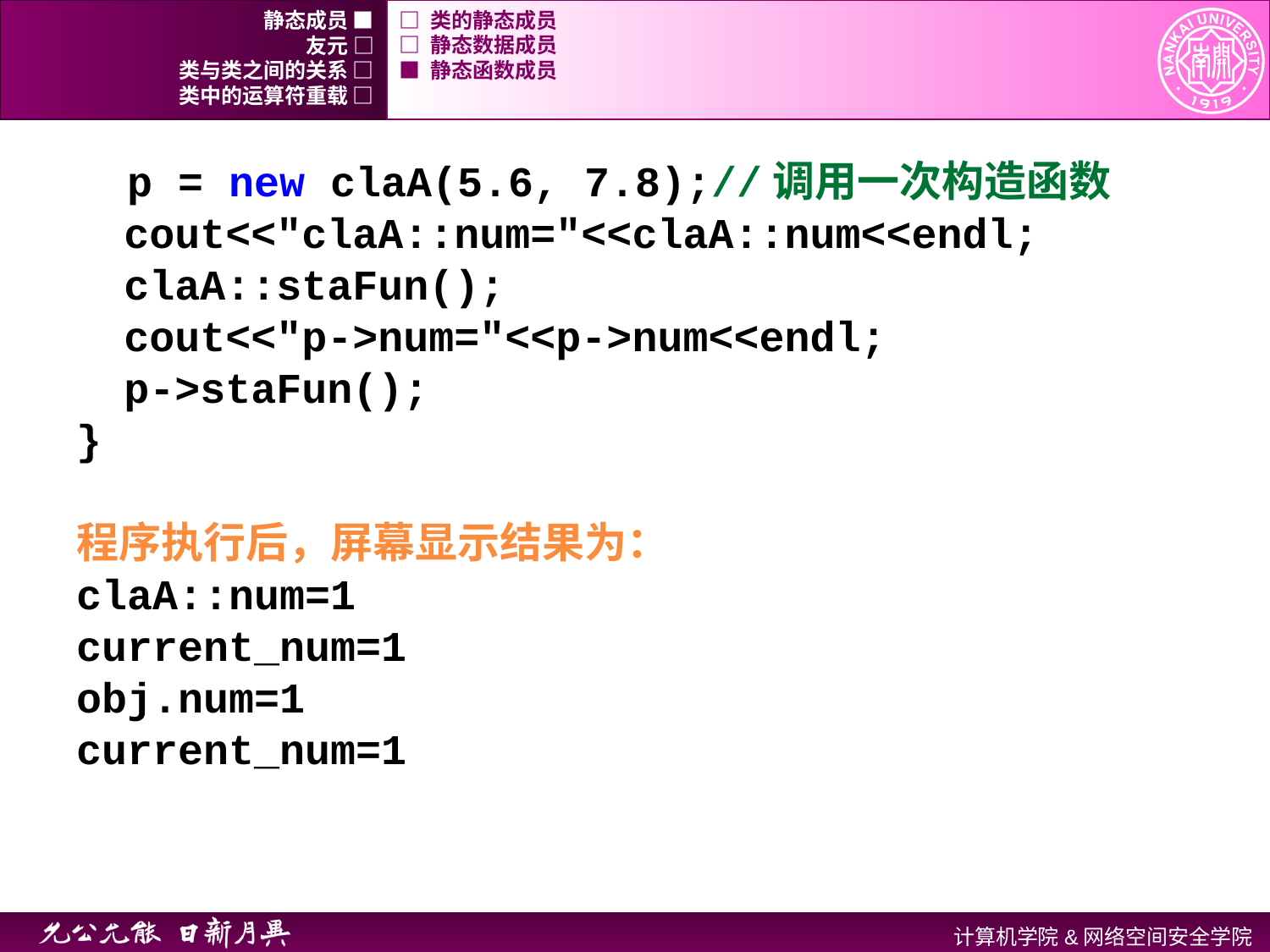

静态成员 ■
□ 类的静态成员
友元 □
□ 静态数据成员
类与类之间的关系 □
■ 静态函数成员
类中的运算符重载 □

  p = new claA(5.6, 7.8);//调用一次构造函数
	cout<<"claA::num="<<claA::num<<endl;
	claA::staFun();
	cout<<"p->num="<<p->num<<endl;
	p->staFun();
}

程序执行后，屏幕显示结果为：
claA::num=1
current_num=1
obj.num=1
current_num=1